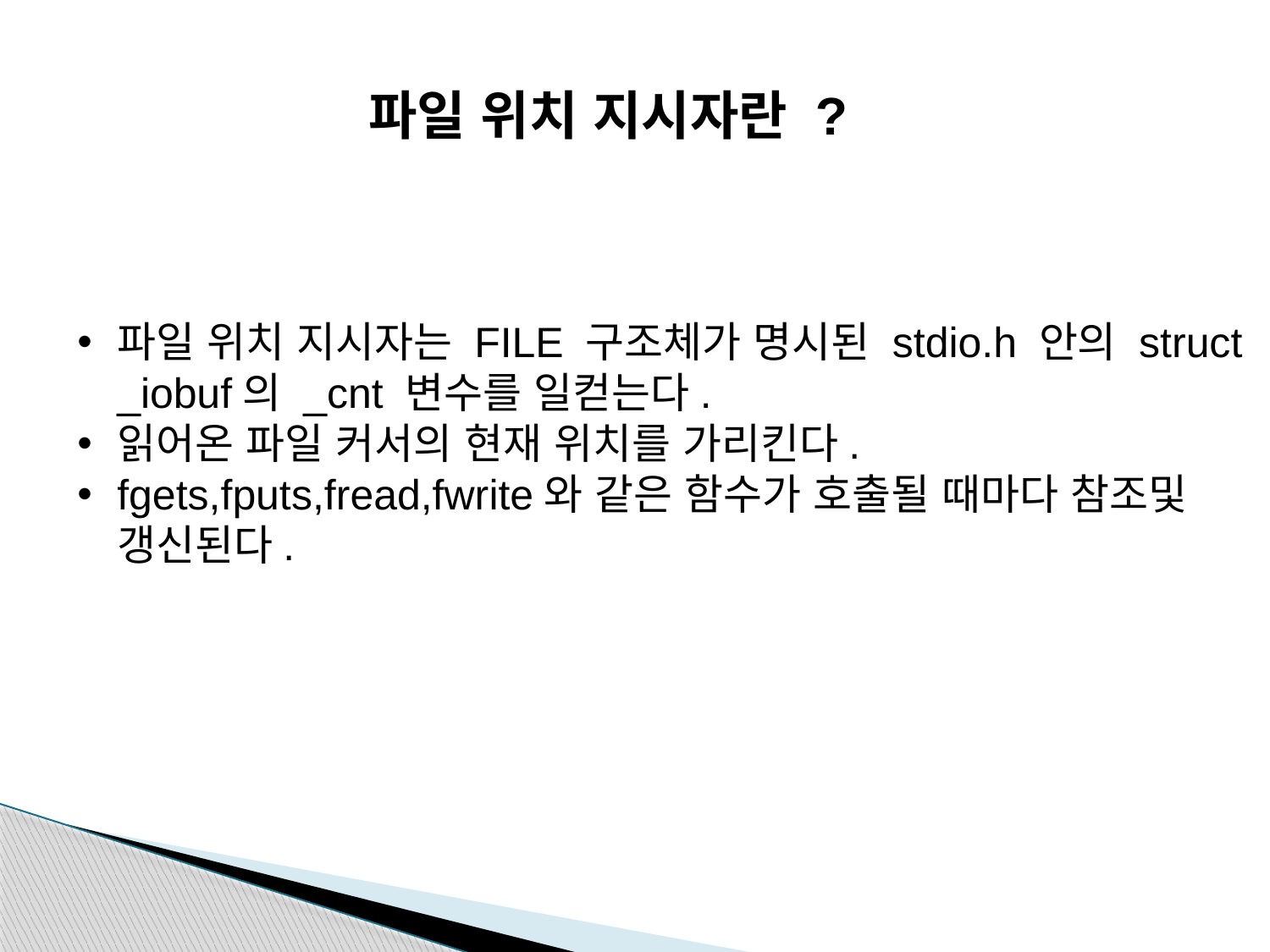

파일 위치 지시자란 ?
파일 위치 지시자는 FILE 구조체가 명시된 stdio.h 안의 struct _iobuf의 _cnt 변수를 일컫는다.
읽어온 파일 커서의 현재 위치를 가리킨다.
fgets,fputs,fread,fwrite와 같은 함수가 호출될 때마다 참조및 갱신된다.